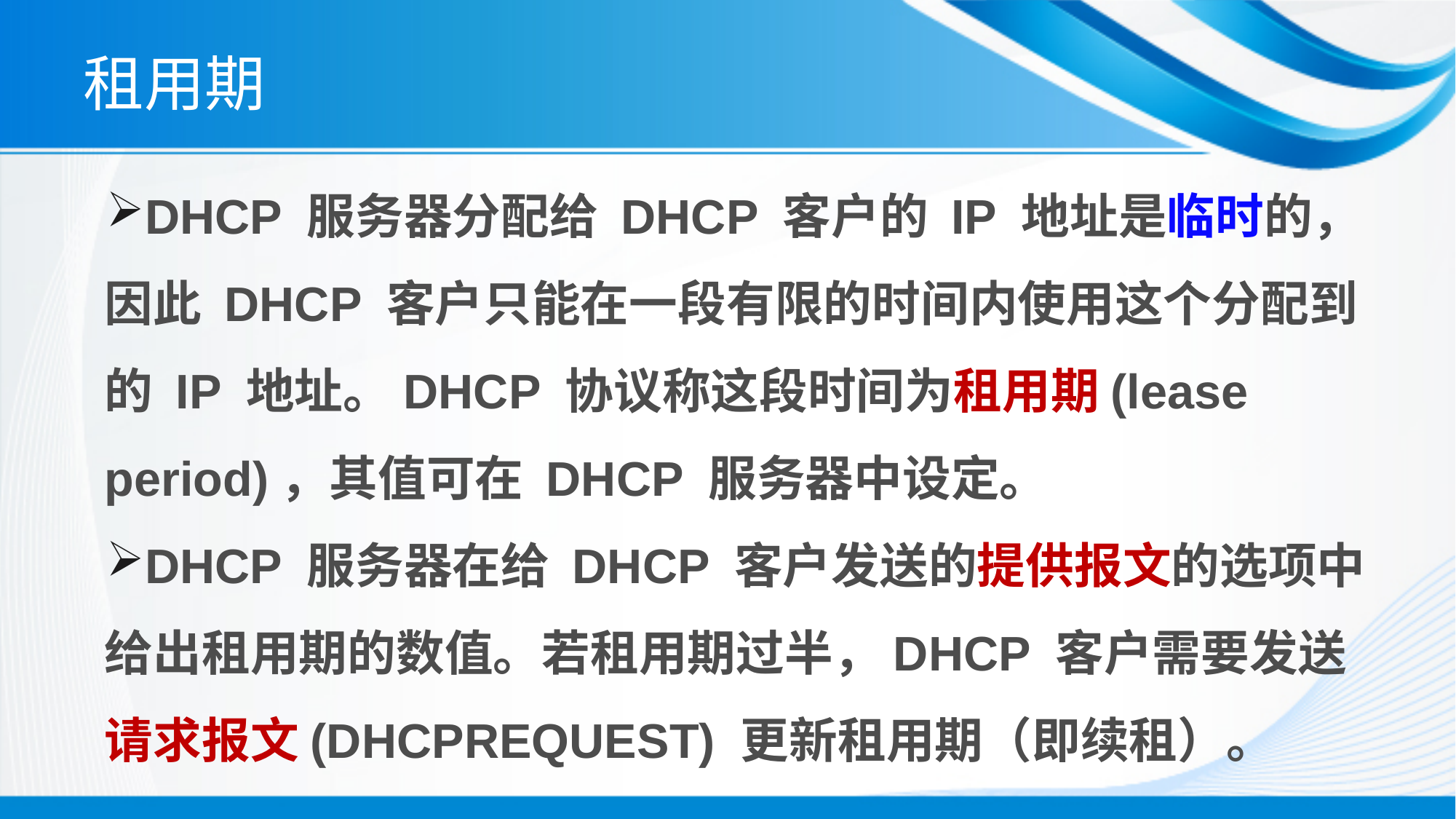

# 租用期
DHCP 服务器分配给 DHCP 客户的 IP 地址是临时的，因此 DHCP 客户只能在一段有限的时间内使用这个分配到的 IP 地址。DHCP 协议称这段时间为租用期(lease period)，其值可在 DHCP 服务器中设定。
DHCP 服务器在给 DHCP 客户发送的提供报文的选项中给出租用期的数值。若租用期过半，DHCP 客户需要发送请求报文(DHCPREQUEST) 更新租用期（即续租）。